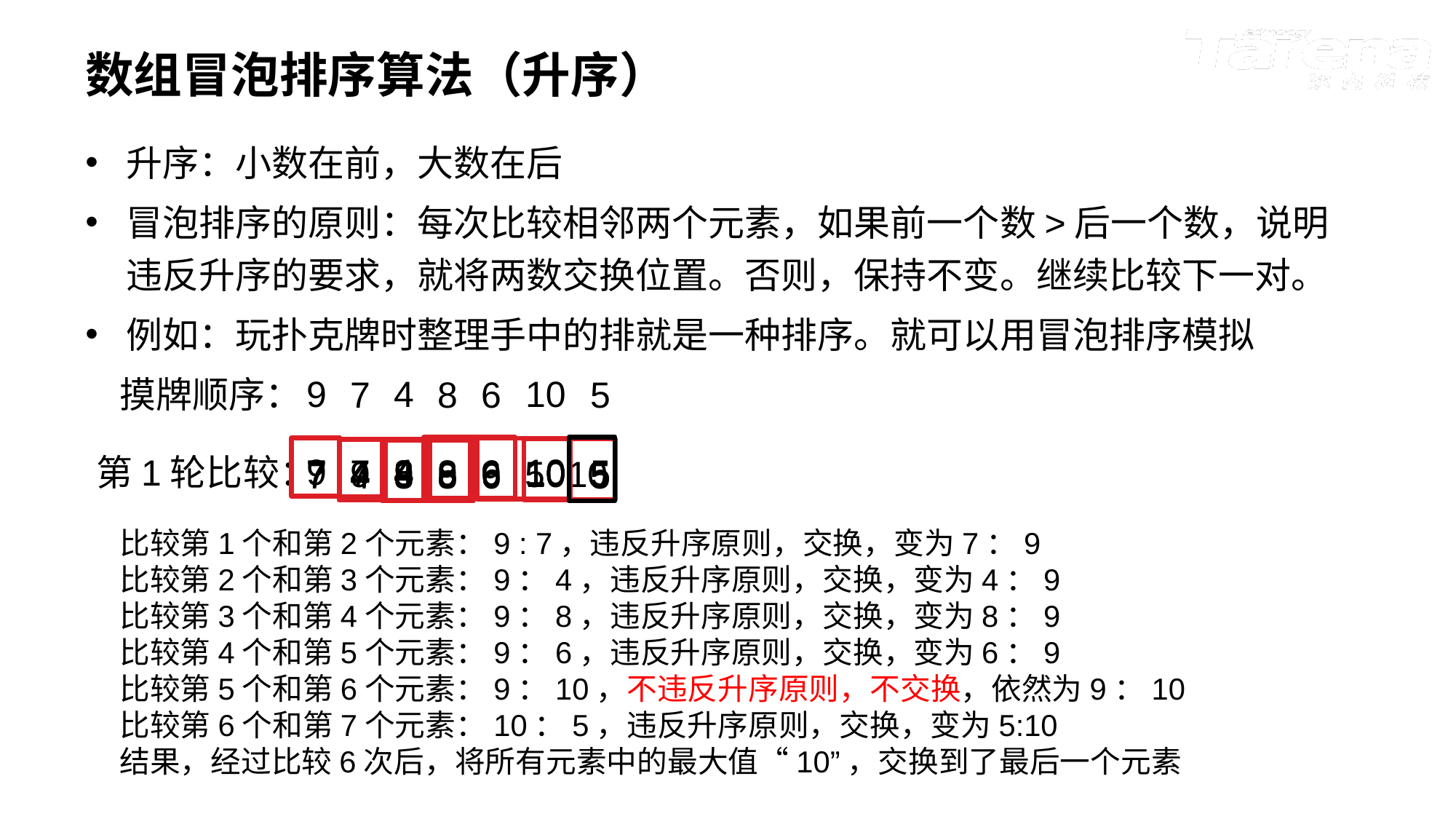

# 数组冒泡排序算法（升序）
升序：小数在前，大数在后
冒泡排序的原则：每次比较相邻两个元素，如果前一个数>后一个数，说明违反升序的要求，就将两数交换位置。否则，保持不变。继续比较下一对。
例如：玩扑克牌时整理手中的排就是一种排序。就可以用冒泡排序模拟
9
10
4
6
5
7
8
摸牌顺序：

9
10
4
6
5
7
8
7
10
8
9
5
4
6
第1轮比较：
7
10
8
6
5
4
9
7
10
4
6
5
9
8
4
6
9
5
10
7
8
7
10
9
6
5
4
8
比较第1个和第2个元素：9 : 7，违反升序原则，交换，变为7：9
比较第2个和第3个元素：9：4，违反升序原则，交换，变为4：9
比较第3个和第4个元素：9：8，违反升序原则，交换，变为8：9
比较第4个和第5个元素：9：6，违反升序原则，交换，变为6：9
比较第5个和第6个元素：9：10，不违反升序原则，不交换，依然为9：10
比较第6个和第7个元素：10：5，违反升序原则，交换，变为5:10
结果，经过比较6次后，将所有元素中的最大值“10”，交换到了最后一个元素